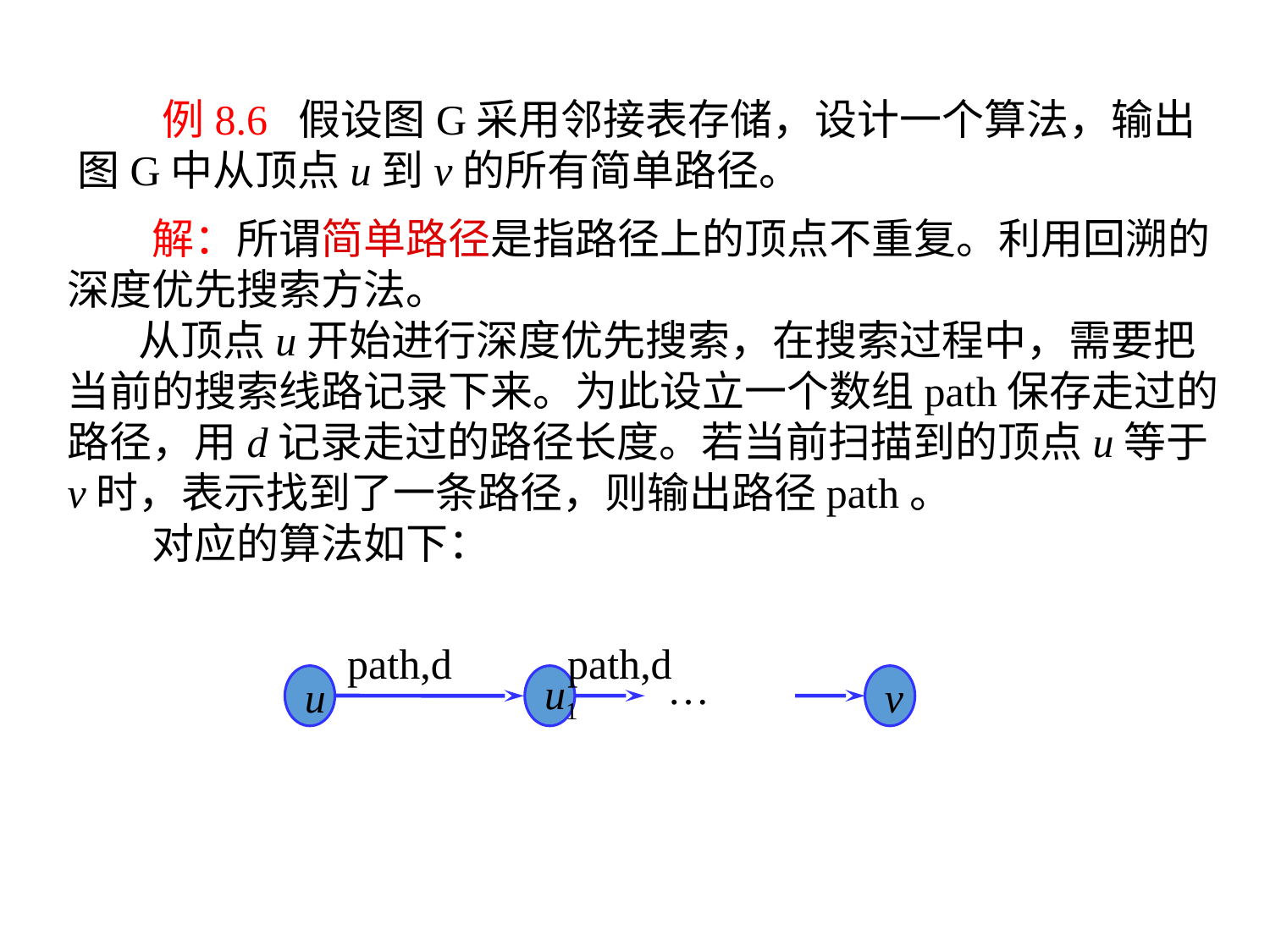

例8.6  假设图G采用邻接表存储，设计一个算法，输出图G中从顶点u到v的所有简单路径。
　　解：所谓简单路径是指路径上的顶点不重复。利用回溯的深度优先搜索方法。
　   从顶点u开始进行深度优先搜索，在搜索过程中，需要把当前的搜索线路记录下来。为此设立一个数组path保存走过的路径，用d记录走过的路径长度。若当前扫描到的顶点u等于v时，表示找到了一条路径，则输出路径path。
　　对应的算法如下：
path,d
path,d
…
u
u1
v